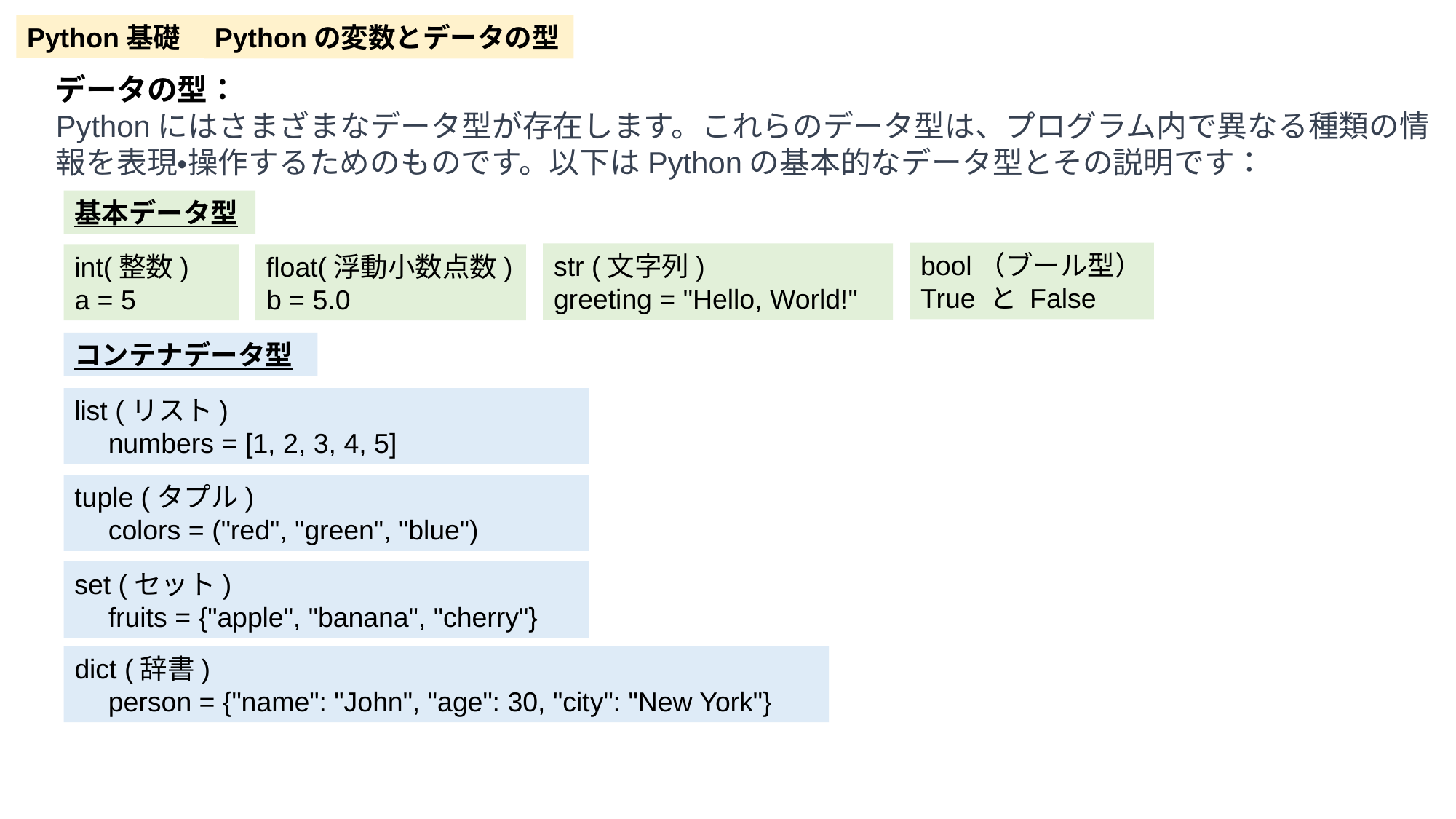

Python基礎
Pythonの変数とデータの型
データの型：
Pythonにはさまざまなデータ型が存在します。これらのデータ型は、プログラム内で異なる種類の情報を表現・操作するためのものです。以下はPythonの基本的なデータ型とその説明です：
基本データ型
bool（ブール型）
True と False
str (文字列)
greeting = "Hello, World!"
int(整数)
a = 5
float(浮動小数点数)
b = 5.0
コンテナデータ型
list (リスト)
　numbers = [1, 2, 3, 4, 5]
tuple (タプル)
　colors = ("red", "green", "blue")
set (セット)
　fruits = {"apple", "banana", "cherry"}
dict (辞書)
　person = {"name": "John", "age": 30, "city": "New York"}